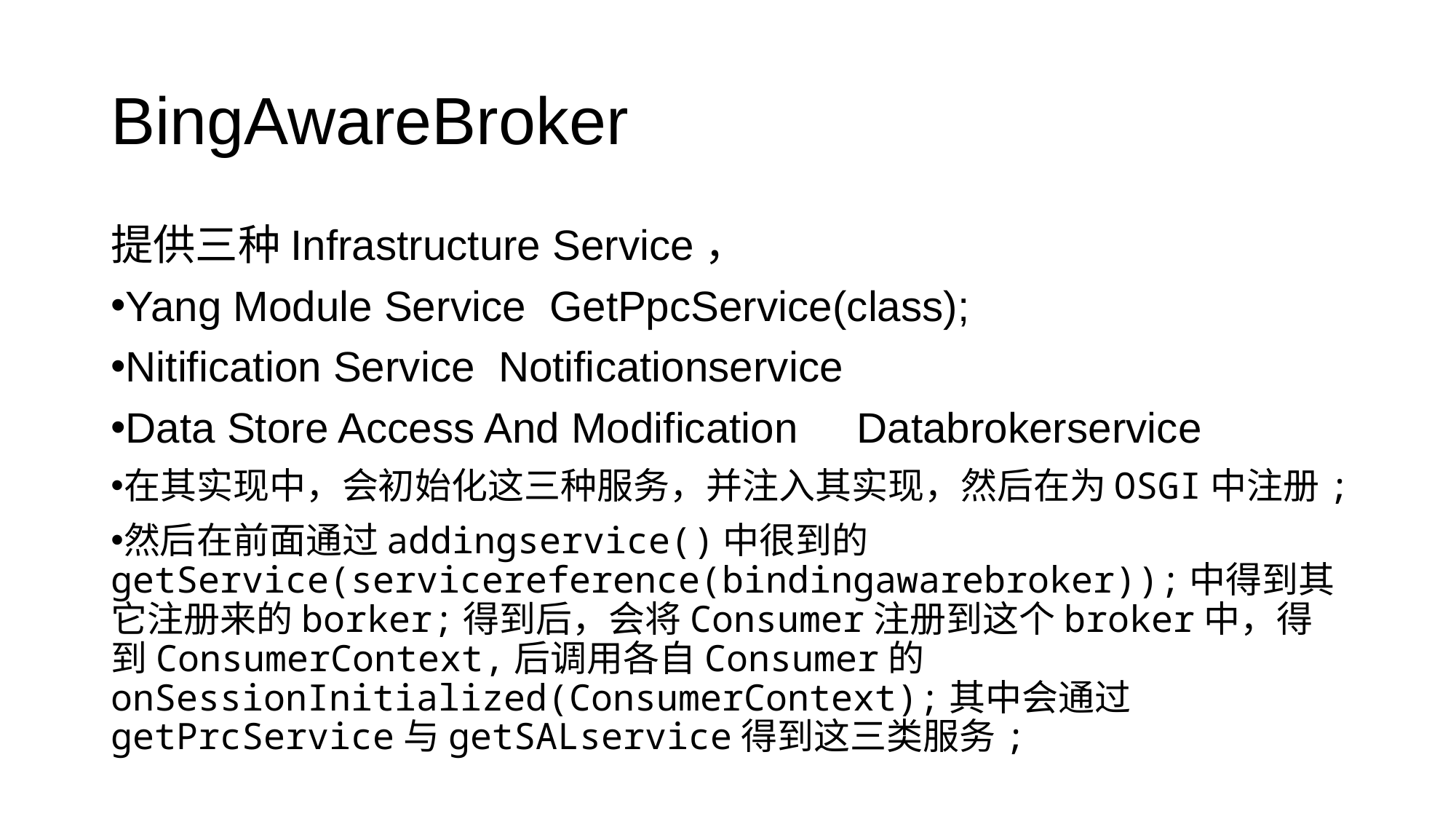

# BingAwareBroker
提供三种Infrastructure Service，
Yang Module Service  GetPpcService(class);
Nitification Service  Notificationservice
Data Store Access And Modification     Databrokerservice
在其实现中，会初始化这三种服务，并注入其实现，然后在为OSGI中注册;
然后在前面通过addingservice()中很到的getService(servicereference(bindingawarebroker));中得到其它注册来的borker;得到后，会将Consumer注册到这个broker中，得到ConsumerContext,后调用各自Consumer的onSessionInitialized(ConsumerContext);其中会通过getPrcService与getSALservice得到这三类服务;